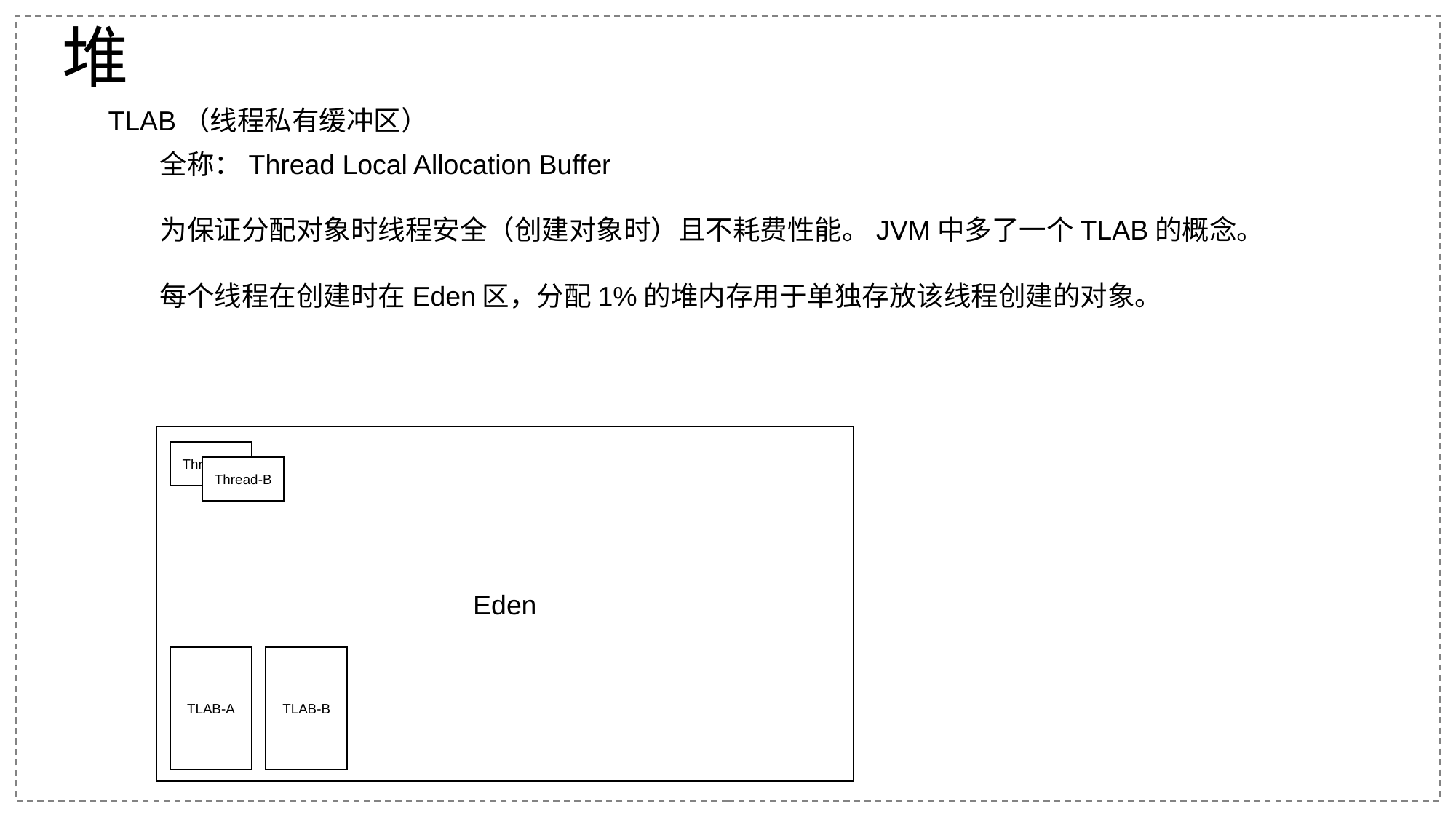

# 堆
TLAB（线程私有缓冲区）
全称：Thread Local Allocation Buffer

为保证分配对象时线程安全（创建对象时）且不耗费性能。JVM中多了一个TLAB的概念。

每个线程在创建时在Eden区，分配1%的堆内存用于单独存放该线程创建的对象。

Eden
Thread-A
Thread-B
TLAB-A
TLAB-B